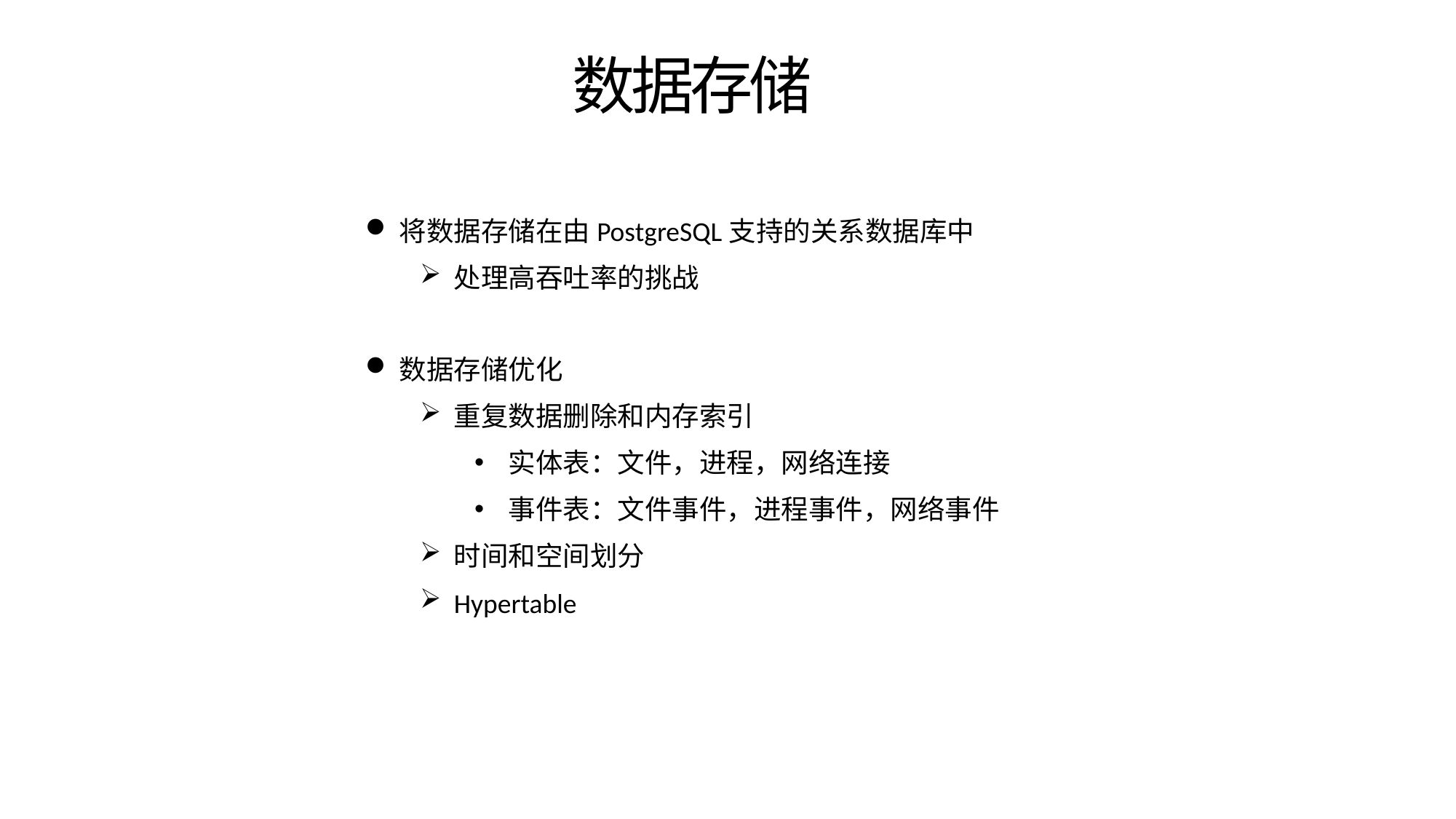

# 数据存储
将数据存储在由PostgreSQL支持的关系数据库中
处理高吞吐率的挑战
数据存储优化
重复数据删除和内存索引
实体表：文件，进程，网络连接
事件表：文件事件，进程事件，网络事件
时间和空间划分
Hypertable